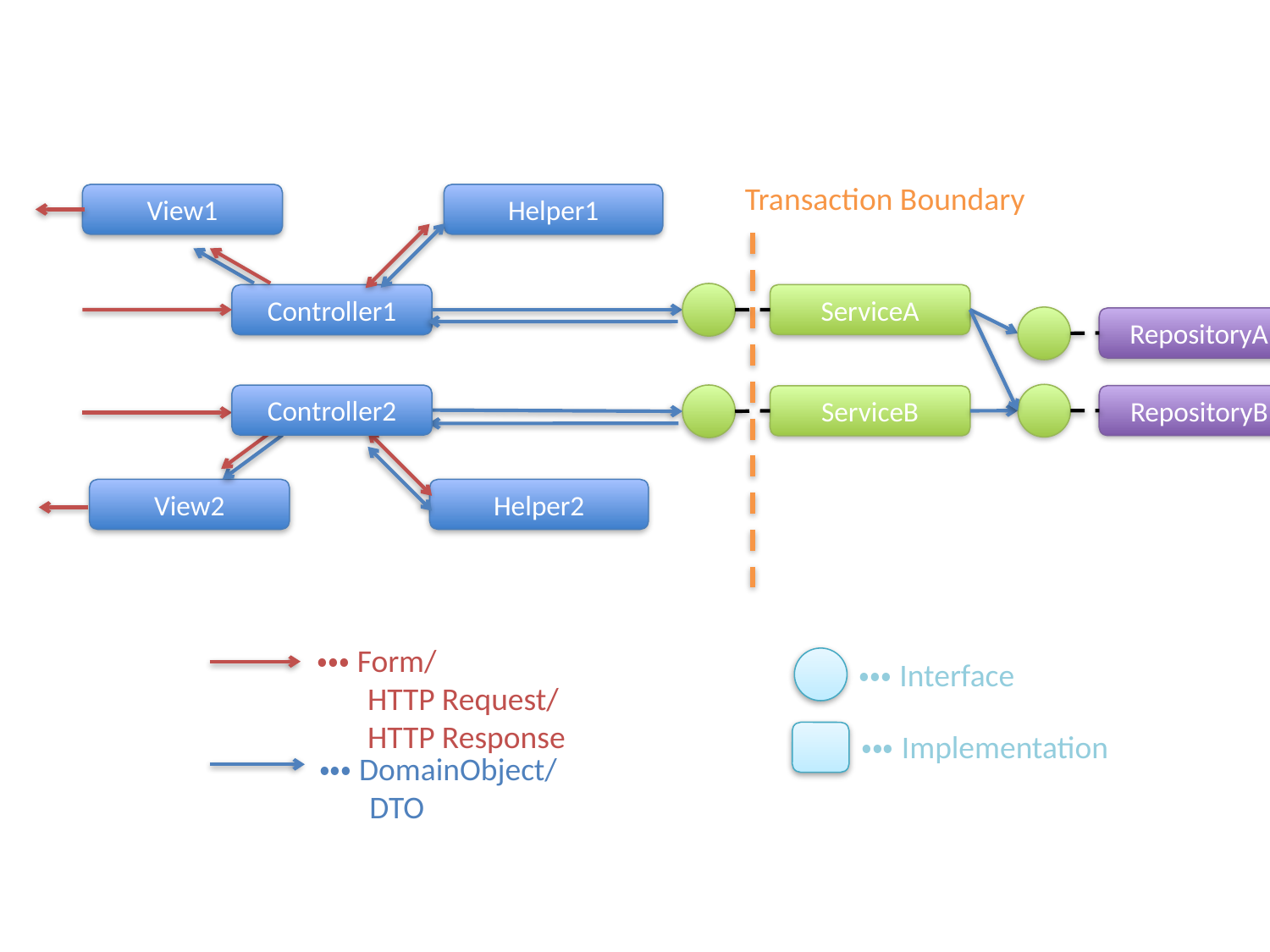

Transaction Boundary
View1
Helper1

ServiceA
Controller1

RepositoryA
O/R Mapper

Controller2
RepositoryB
ServiceB
View2
Helper2
・・・Form/
       HTTP Request/
       HTTP Response

・・・Interface
・・・Implementation

・・・DomainObject/
       DTO